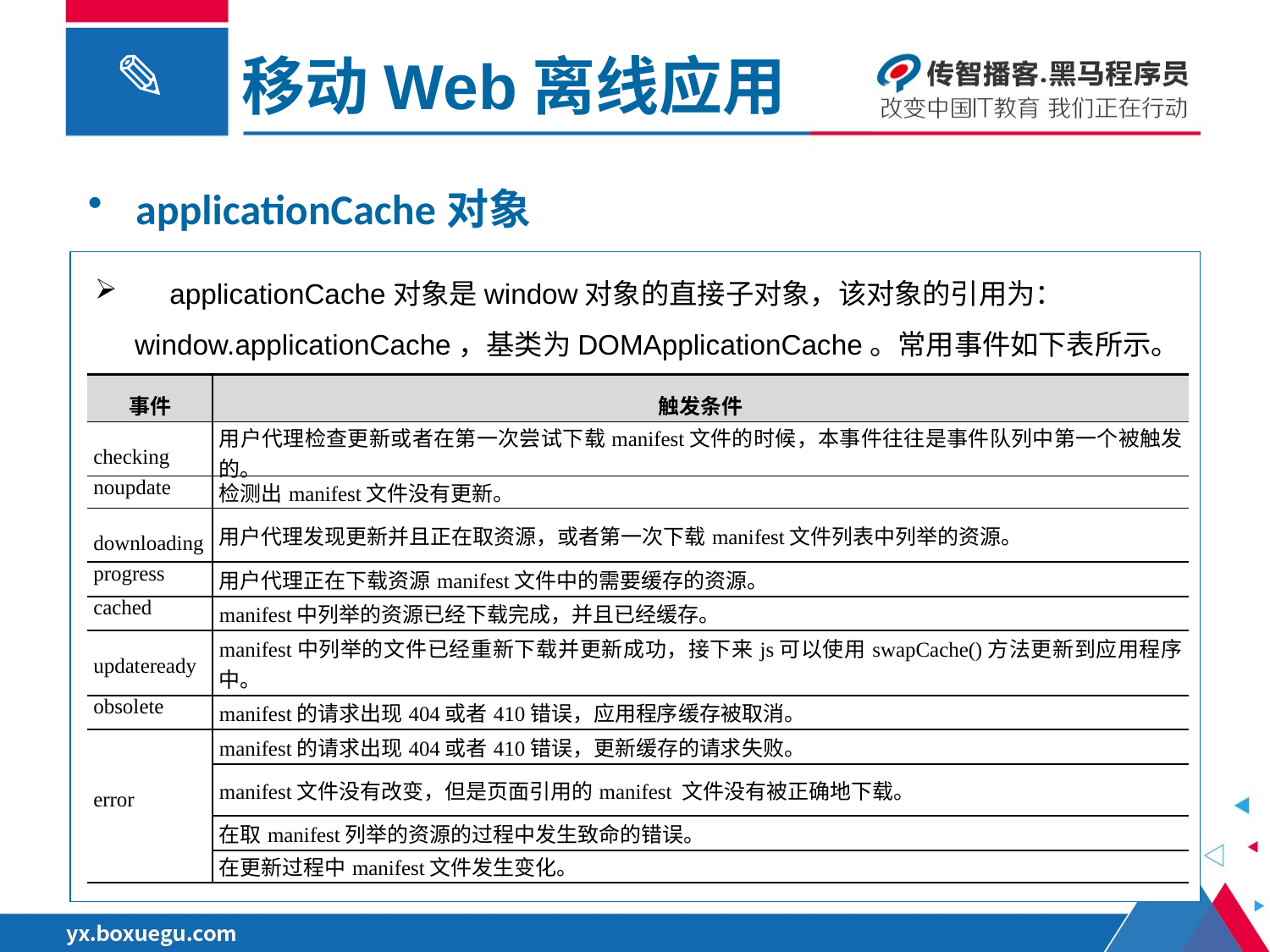

移动Web离线应用
applicationCache对象

　applicationCache对象是window对象的直接子对象，该对象的引用为：window.applicationCache，基类为DOMApplicationCache。常用事件如下表所示。
| 事件 | 触发条件 |
| --- | --- |
| checking | 用户代理检查更新或者在第一次尝试下载manifest文件的时候，本事件往往是事件队列中第一个被触发的。 |
| noupdate | 检测出manifest文件没有更新。 |
| downloading | 用户代理发现更新并且正在取资源，或者第一次下载manifest文件列表中列举的资源。 |
| progress | 用户代理正在下载资源manifest文件中的需要缓存的资源。 |
| cached | manifest中列举的资源已经下载完成，并且已经缓存。 |
| updateready | manifest中列举的文件已经重新下载并更新成功，接下来js可以使用swapCache()方法更新到应用程序中。 |
| obsolete | manifest的请求出现404或者410错误，应用程序缓存被取消。 |
| error | manifest的请求出现404或者410错误，更新缓存的请求失败。 |
|  | manifest文件没有改变，但是页面引用的manifest 文件没有被正确地下载。 |
|  | 在取manifest列举的资源的过程中发生致命的错误。 |
|  | 在更新过程中manifest文件发生变化。 |